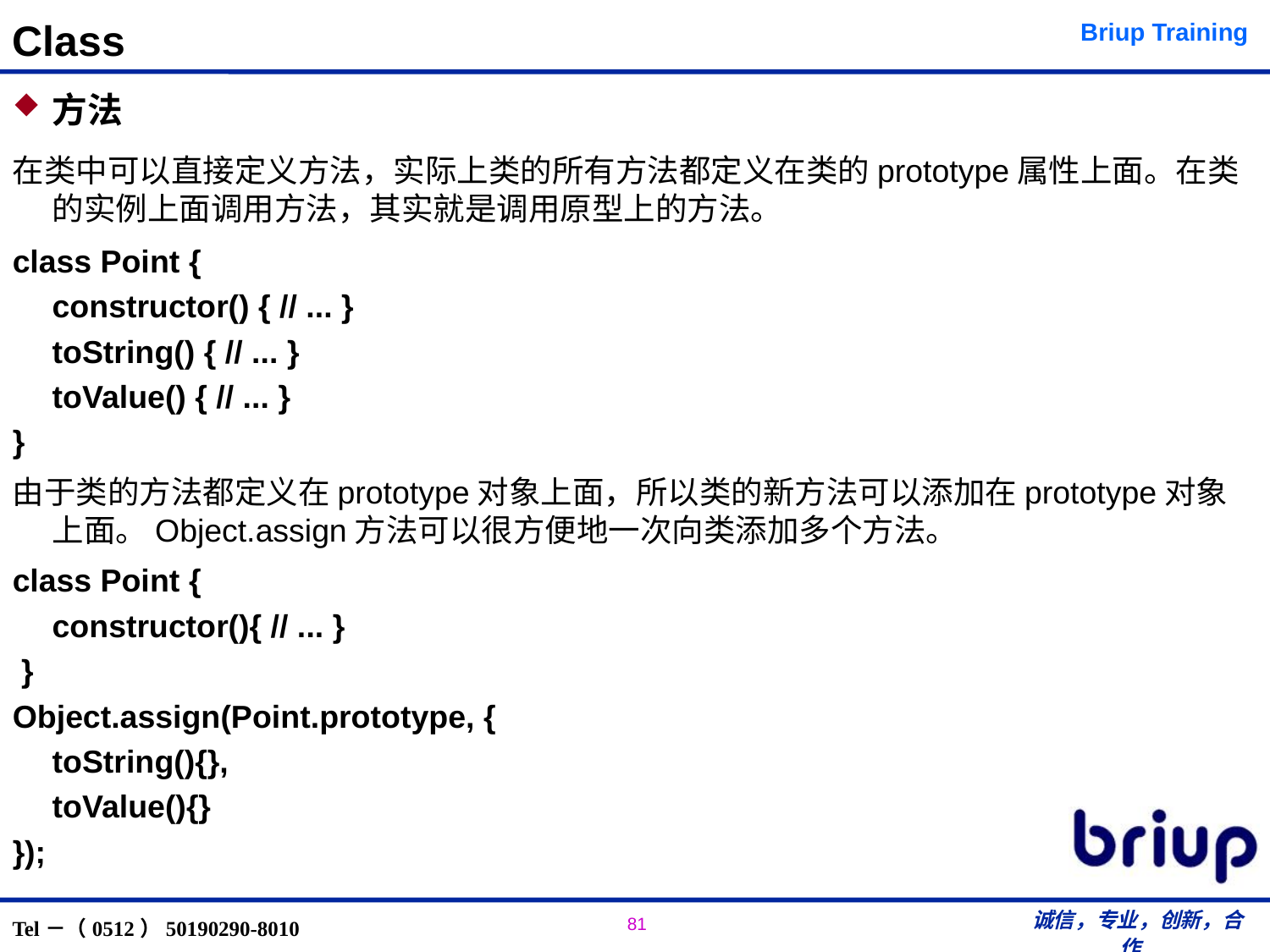

# Class
方法
在类中可以直接定义方法，实际上类的所有方法都定义在类的prototype属性上面。在类的实例上面调用方法，其实就是调用原型上的方法。
class Point {
	constructor() { // ... }
	toString() { // ... }
	toValue() { // ... }
}
由于类的方法都定义在prototype对象上面，所以类的新方法可以添加在prototype对象上面。Object.assign方法可以很方便地一次向类添加多个方法。
class Point {
	constructor(){ // ... }
 }
Object.assign(Point.prototype, {
	toString(){},
	toValue(){}
});